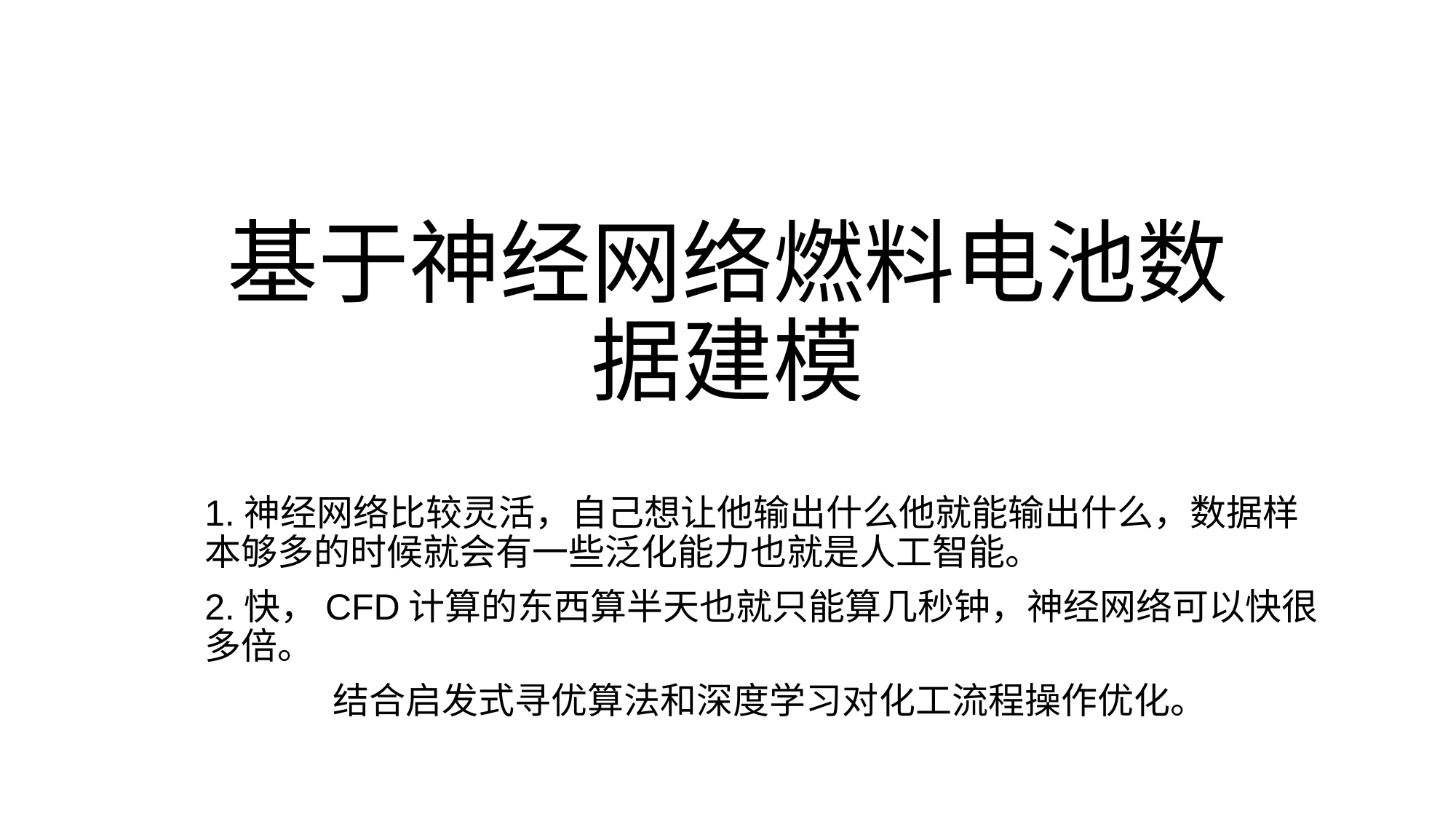

# 基于神经网络燃料电池数据建模
1.神经网络比较灵活，自己想让他输出什么他就能输出什么，数据样本够多的时候就会有一些泛化能力也就是人工智能。
2.快，CFD计算的东西算半天也就只能算几秒钟，神经网络可以快很多倍。
结合启发式寻优算法和深度学习对化工流程操作优化。